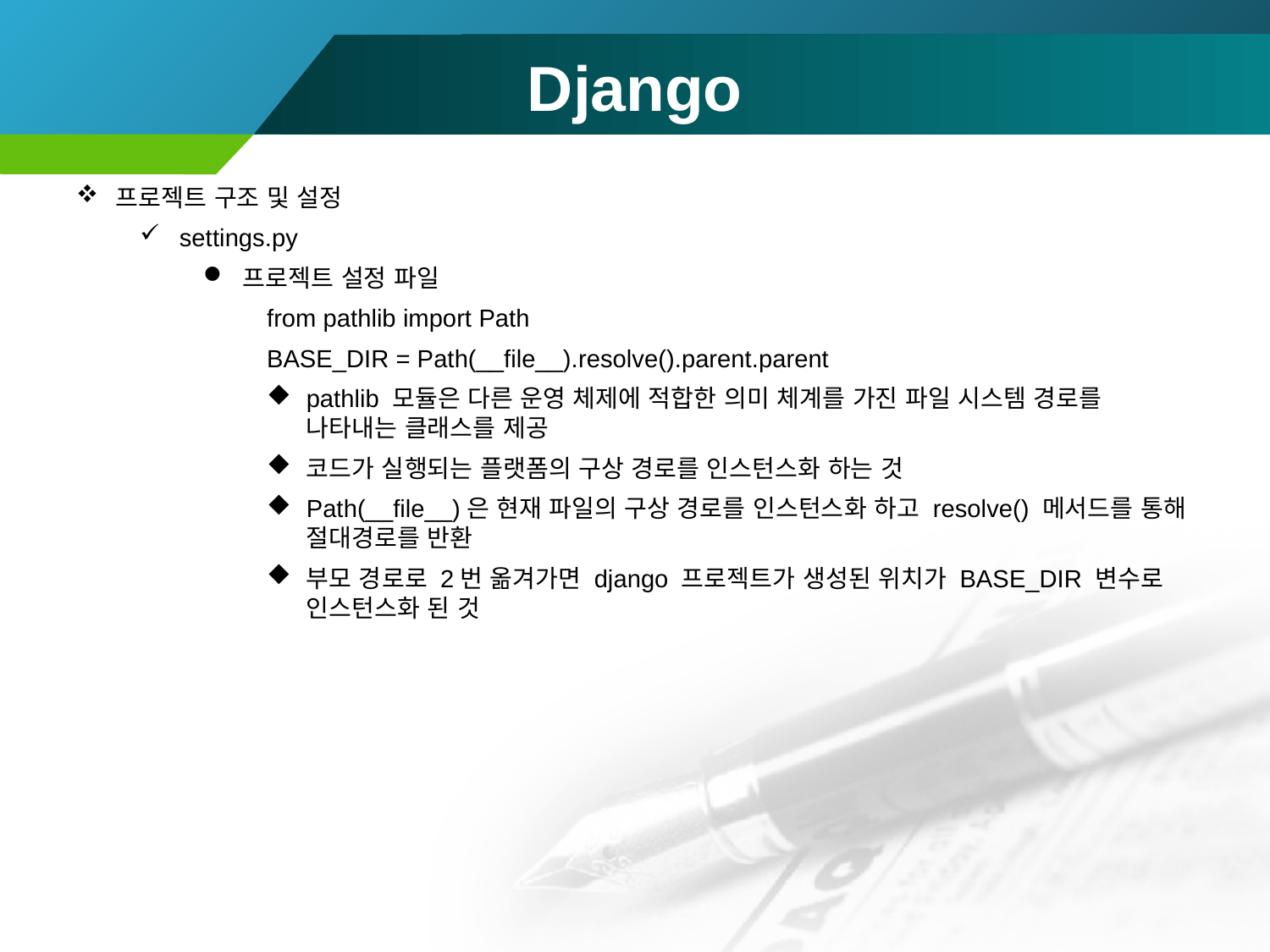

# Django
프로젝트 구조 및 설정
settings.py
프로젝트 설정 파일
from pathlib import Path
BASE_DIR = Path(__file__).resolve().parent.parent
pathlib 모듈은 다른 운영 체제에 적합한 의미 체계를 가진 파일 시스템 경로를 나타내는 클래스를 제공
코드가 실행되는 플랫폼의 구상 경로를 인스턴스화 하는 것
Path(__file__)은 현재 파일의 구상 경로를 인스턴스화 하고 resolve() 메서드를 통해 절대경로를 반환
부모 경로로 2번 옮겨가면 django 프로젝트가 생성된 위치가 BASE_DIR 변수로 인스턴스화 된 것